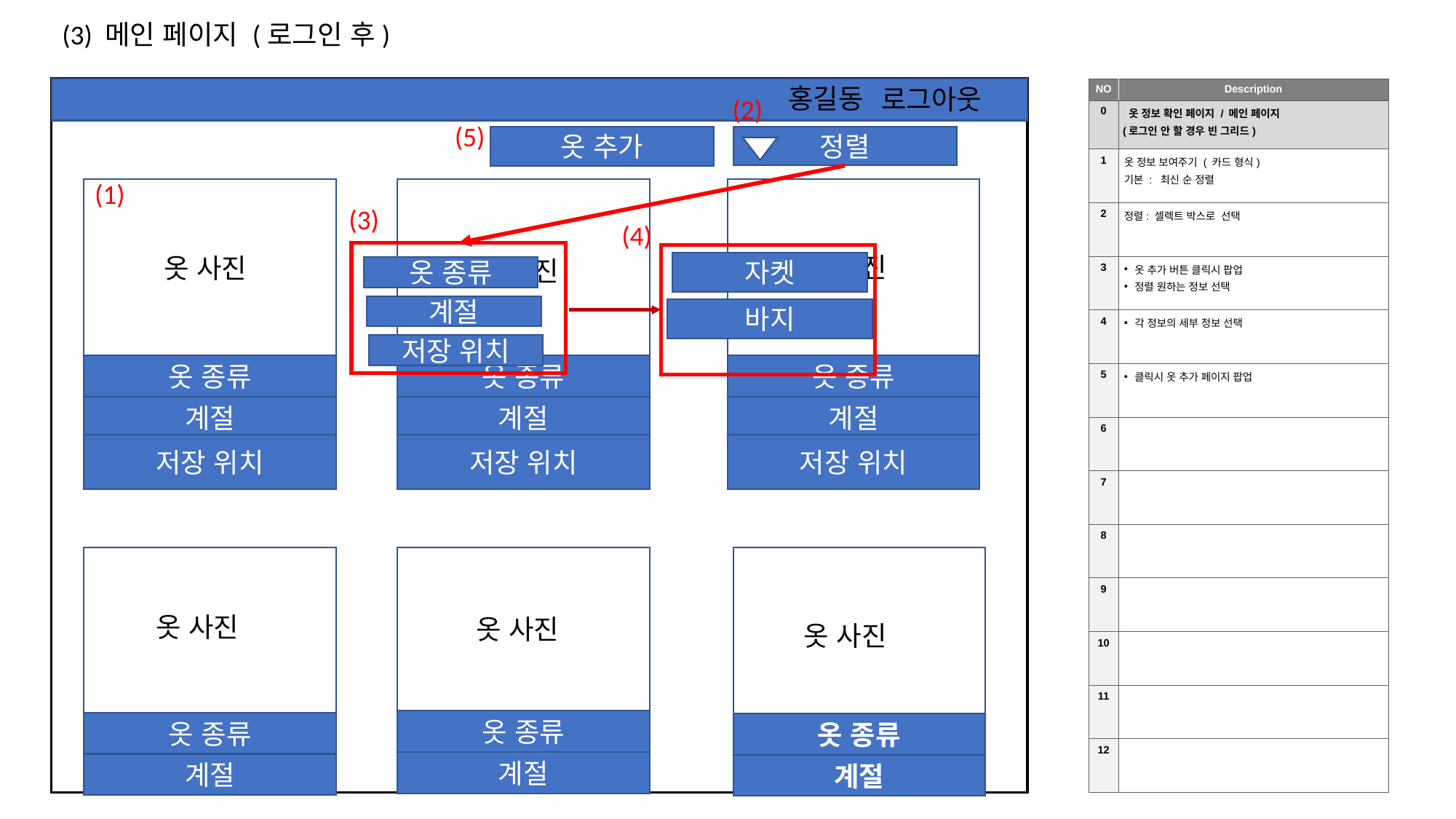

(3) 메인 페이지 (로그인 후)
홍길동
로그아웃

옷
| NO | Description |
| --- | --- |
| 0 | 옷 정보 확인 페이지 / 메인 페이지 (로그인 안 할 경우 빈 그리드) |
| 1 | 옷 정보 보여주기 ( 카드 형식) 기본 : 최신 순 정렬 |
| 2 | 정렬: 셀렉트 박스로 선택 |
| 3 | 옷 추가 버튼 클릭시 팝업 정렬 원하는 정보 선택 |
| 4 | 각 정보의 세부 정보 선택 |
| 5 | 클릭시 옷 추가 페이지 팝업 |
| 6 |  |
| 7 |  |
| 8 |  |
| 9 |  |
| 10 |  |
| 11 |  |
| 12 |  |
(2)
(5)
정렬
옷 추가

(1)

(3)
(4)

옷 사진
옷 사진
옷 사진
자켓
옷 종류
계절
바지
저장 위치
옷 종류
옷 종류
옷 종류
계절
계절
계절
저장 위치
저장 위치
저장 위치

옷 사진
옷 사진
옷 사진
옷 종류
옷 종류
옷 종류
계절
계절
계절